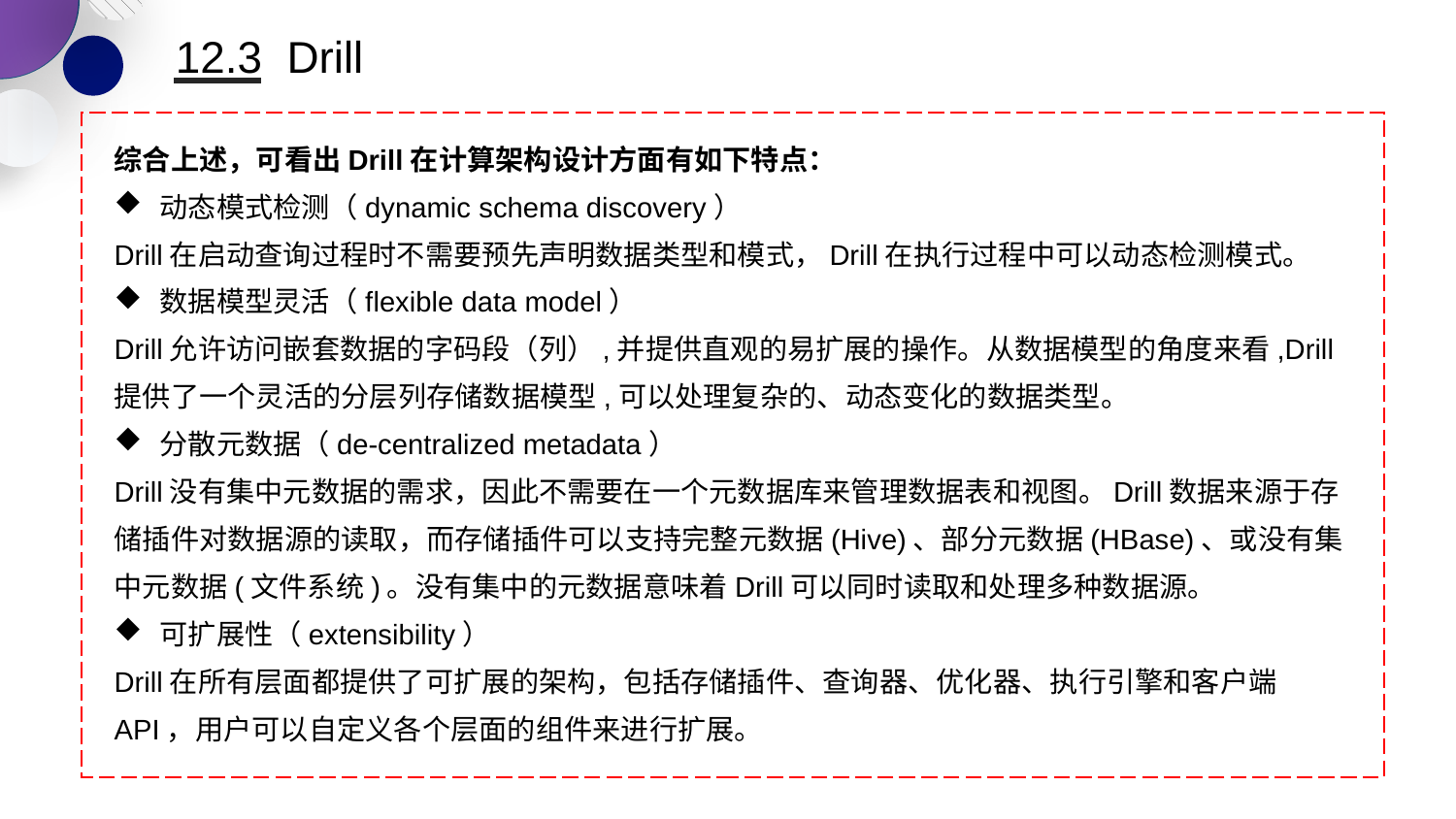

12.3  Drill

综合上述，可看出Drill在计算架构设计方面有如下特点：
动态模式检测（dynamic schema discovery）
Drill在启动查询过程时不需要预先声明数据类型和模式，Drill在执行过程中可以动态检测模式。
数据模型灵活（flexible data model）
Drill允许访问嵌套数据的字码段（列）,并提供直观的易扩展的操作。从数据模型的角度来看,Drill提供了一个灵活的分层列存储数据模型,可以处理复杂的、动态变化的数据类型。
分散元数据（de-centralized metadata）
Drill没有集中元数据的需求，因此不需要在一个元数据库来管理数据表和视图。Drill数据来源于存储插件对数据源的读取，而存储插件可以支持完整元数据(Hive)、部分元数据(HBase)、或没有集中元数据(文件系统)。没有集中的元数据意味着Drill可以同时读取和处理多种数据源。
可扩展性（extensibility）
Drill在所有层面都提供了可扩展的架构，包括存储插件、查询器、优化器、执行引擎和客户端API，用户可以自定义各个层面的组件来进行扩展。